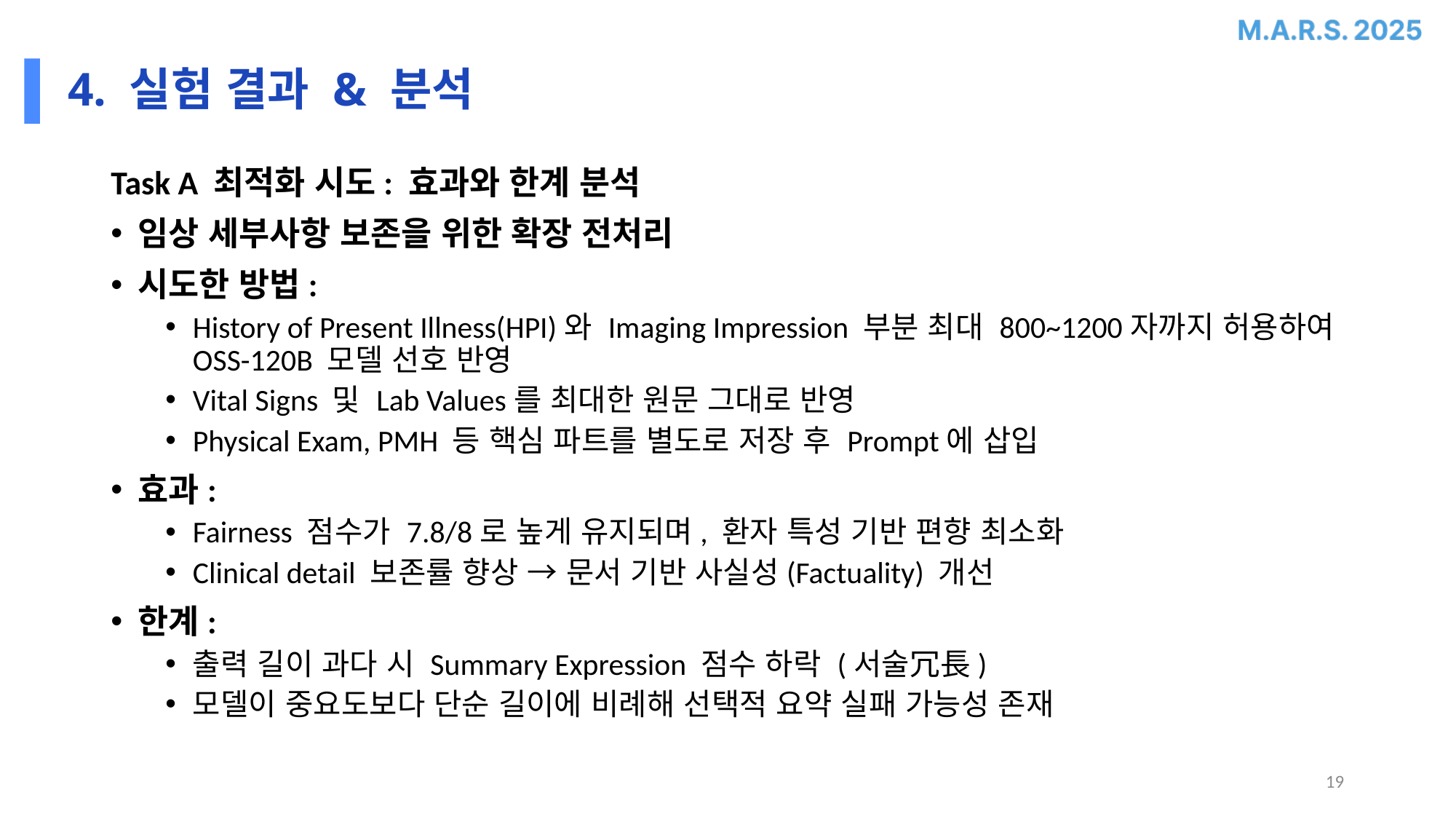

# 4. 실험 결과 & 분석
Task A 최적화 시도: 효과와 한계 분석
임상 세부사항 보존을 위한 확장 전처리
시도한 방법:
History of Present Illness(HPI)와 Imaging Impression 부분 최대 800~1200자까지 허용하여 OSS-120B 모델 선호 반영
Vital Signs 및 Lab Values를 최대한 원문 그대로 반영
Physical Exam, PMH 등 핵심 파트를 별도로 저장 후 Prompt에 삽입
효과:
Fairness 점수가 7.8/8로 높게 유지되며, 환자 특성 기반 편향 최소화
Clinical detail 보존률 향상 → 문서 기반 사실성(Factuality) 개선
한계:
출력 길이 과다 시 Summary Expression 점수 하락 (서술冗長)
모델이 중요도보다 단순 길이에 비례해 선택적 요약 실패 가능성 존재

19